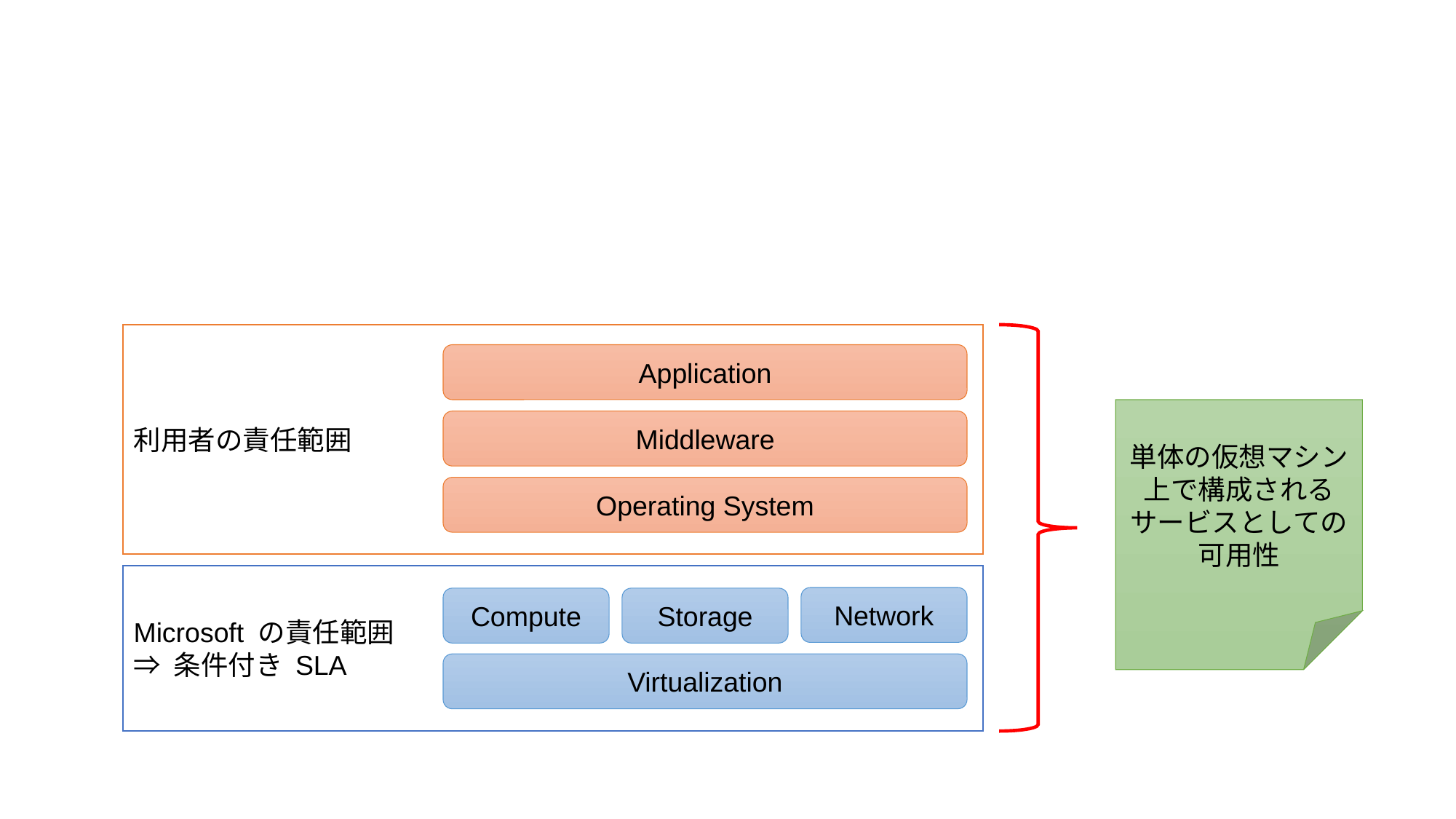

利用者の責任範囲

Application
単体の仮想マシン
上で構成されるサービスとしての
可用性
Middleware
Operating System
Microsoft の責任範囲
⇒ 条件付き SLA
Network
Compute
Storage
Virtualization